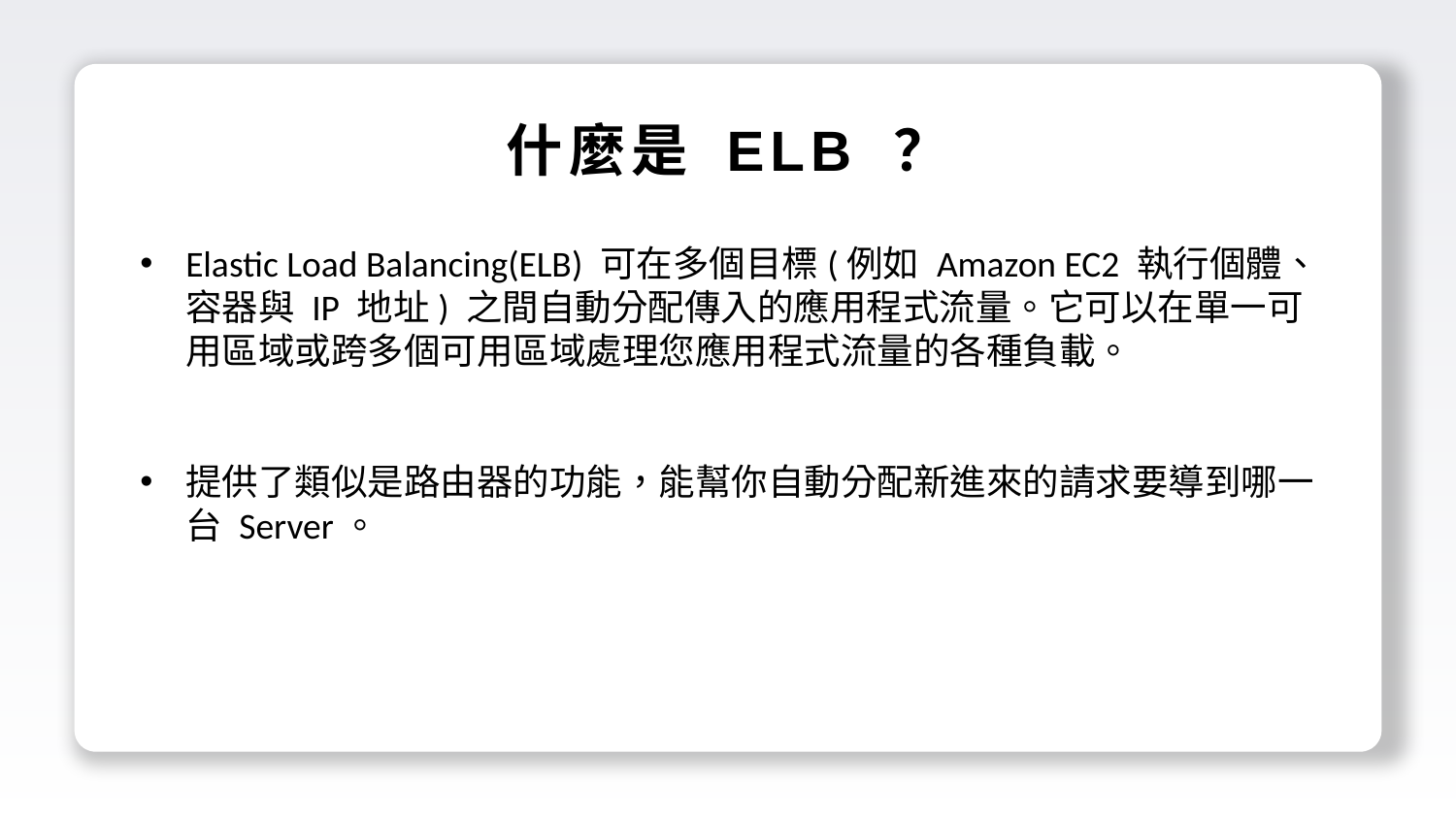

什麼是 ELB ？
Elastic Load Balancing(ELB) 可在多個目標(例如 Amazon EC2 執行個體、容器與 IP 地址) 之間自動分配傳入的應用程式流量。它可以在單一可用區域或跨多個可用區域處理您應用程式流量的各種負載。

提供了類似是路由器的功能，能幫你自動分配新進來的請求要導到哪一台 Server。